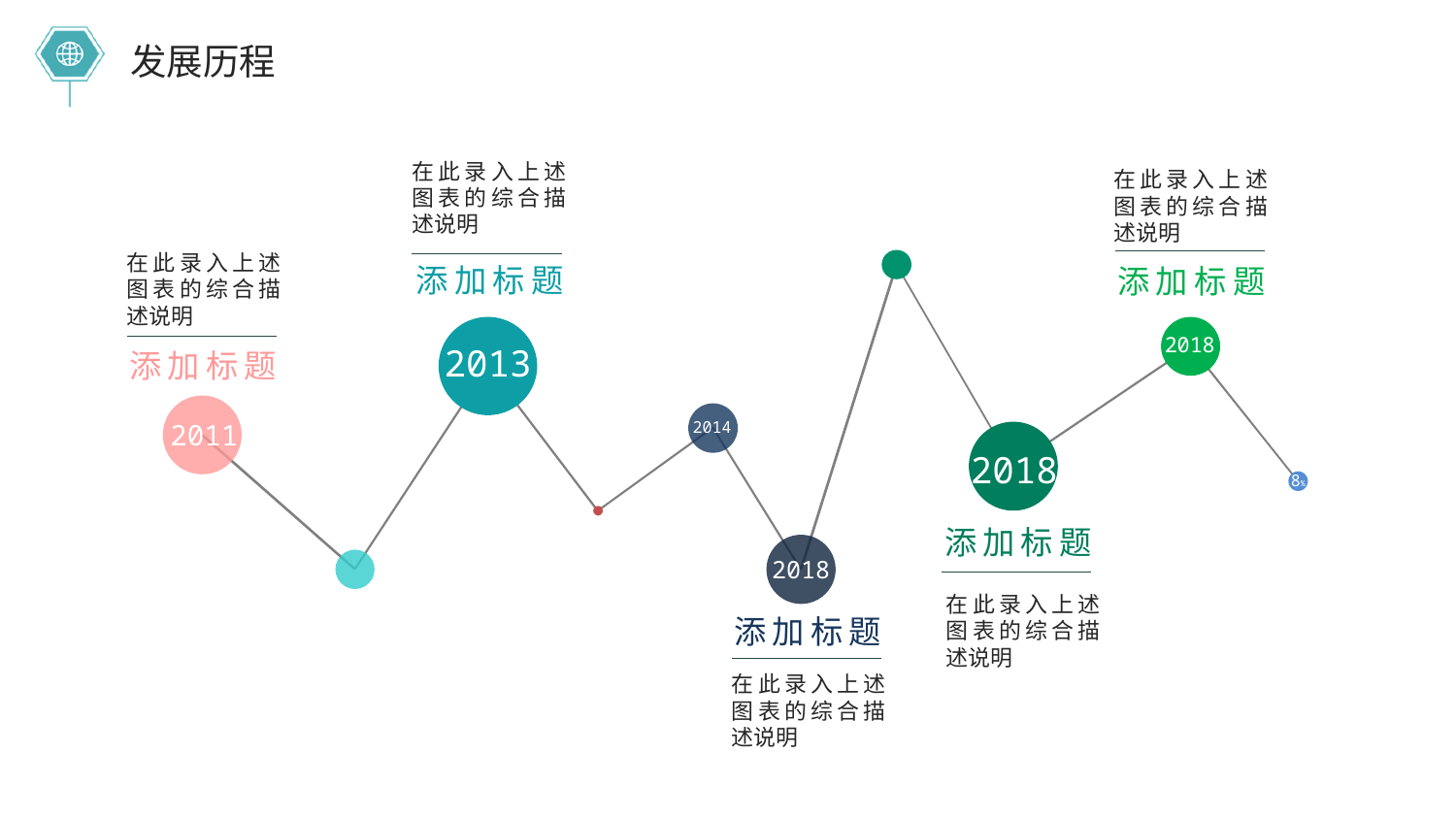

发展历程
在此录入上述图表的综合描述说明
在此录入上述图表的综合描述说明
在此录入上述图表的综合描述说明

添加标题

添加标题

2018
2013
添加标题

2014
2011

2018
8%

添加标题

2018

在此录入上述图表的综合描述说明
添加标题
在此录入上述图表的综合描述说明